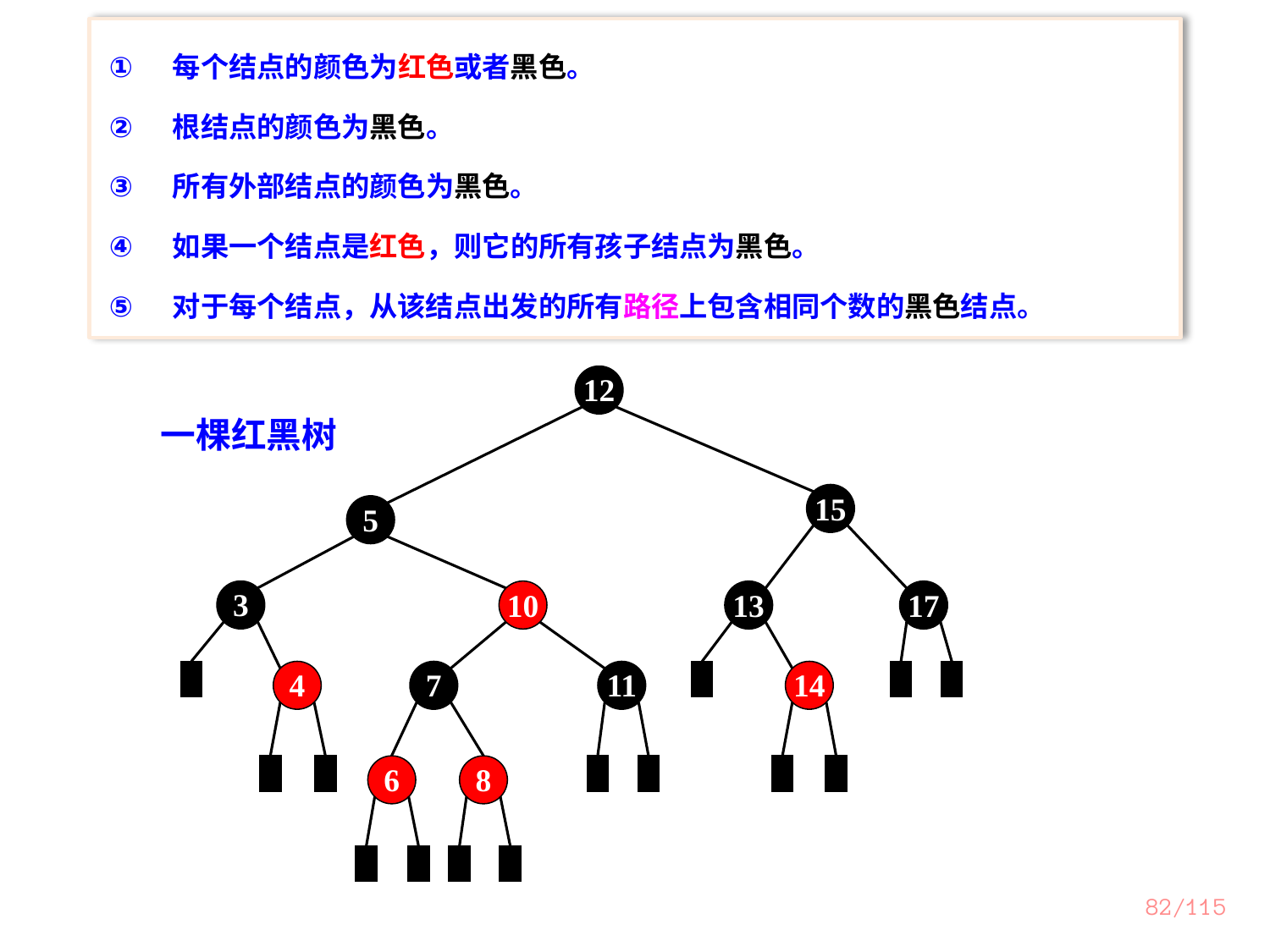

每个结点的颜色为红色或者黑色。
根结点的颜色为黑色。
所有外部结点的颜色为黑色。
如果一个结点是红色，则它的所有孩子结点为黑色。
对于每个结点，从该结点出发的所有路径上包含相同个数的黑色结点。
12

15
5

3
10
13
17

4
7
11

14

6
8

一棵红黑树
82/115